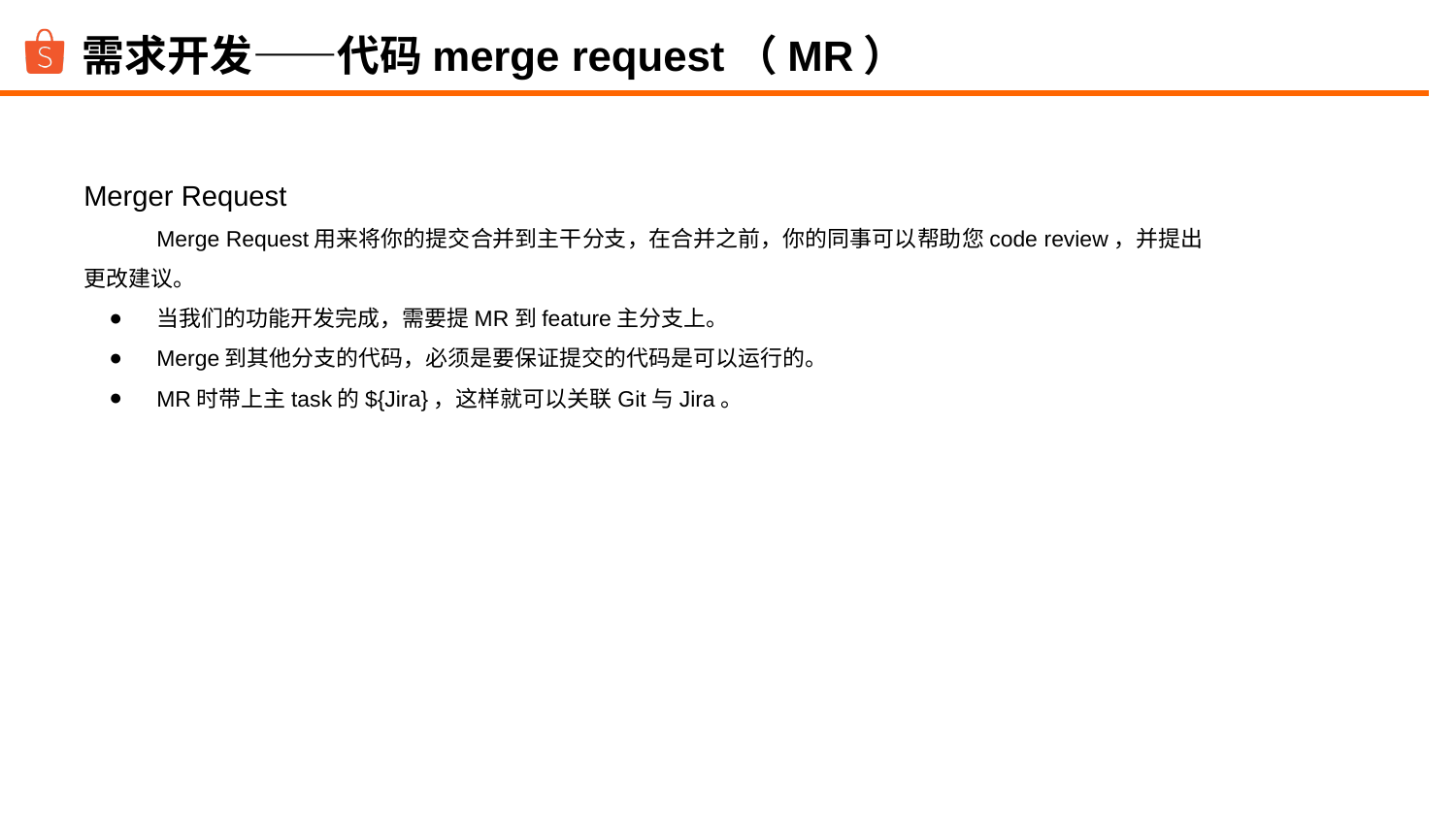

需求开发——代码merge request（MR）
Merger Request
Merge Request用来将你的提交合并到主干分支，在合并之前，你的同事可以帮助您code review，并提出更改建议。
当我们的功能开发完成，需要提MR到feature主分支上。
Merge到其他分支的代码，必须是要保证提交的代码是可以运行的。
MR时带上主task的${Jira}，这样就可以关联Git与Jira。